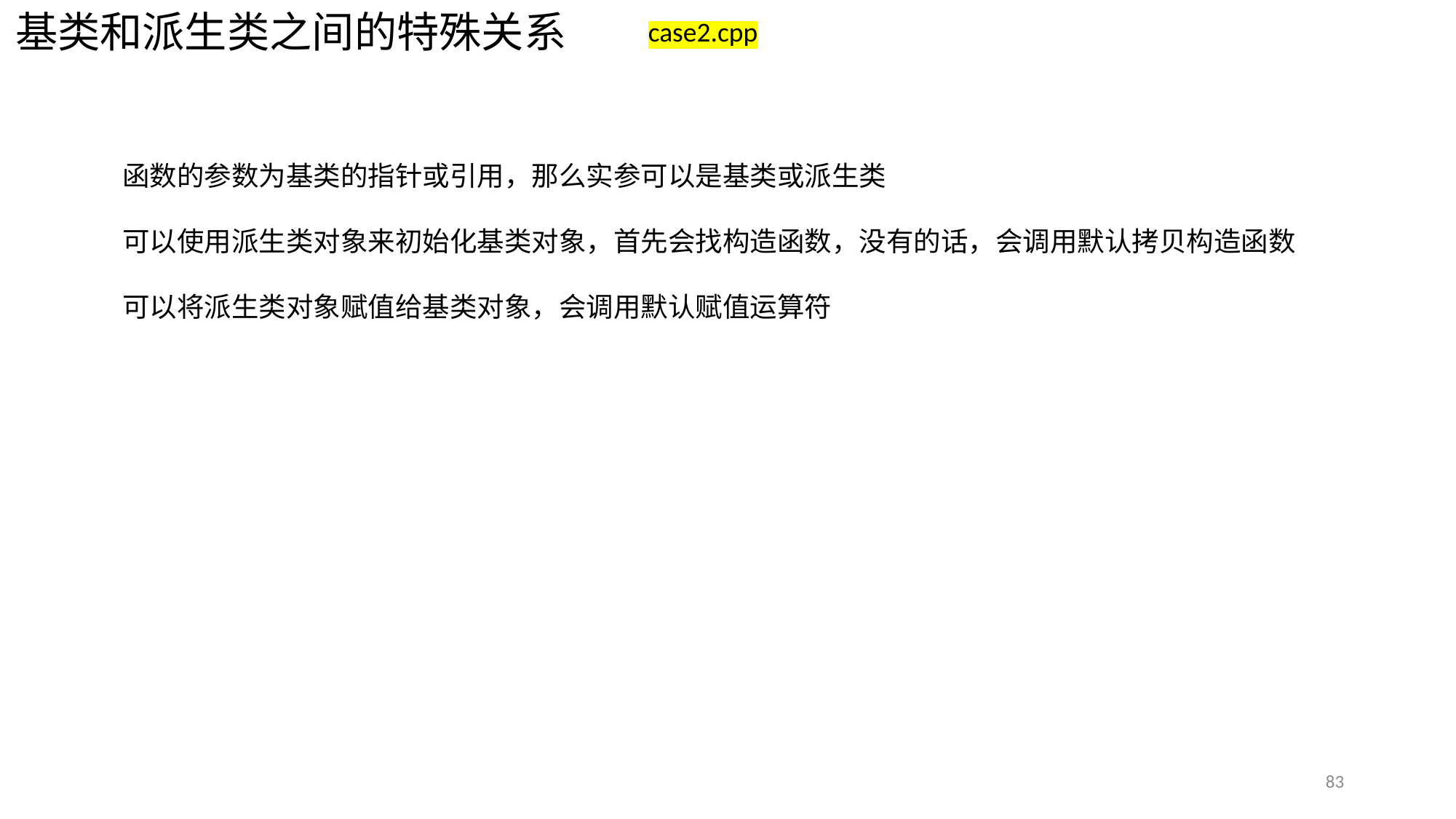

基类和派生类之间的特殊关系
case2.cpp
函数的参数为基类的指针或引用，那么实参可以是基类或派生类

可以使用派生类对象来初始化基类对象，首先会找构造函数，没有的话，会调用默认拷贝构造函数

可以将派生类对象赋值给基类对象，会调用默认赋值运算符
83